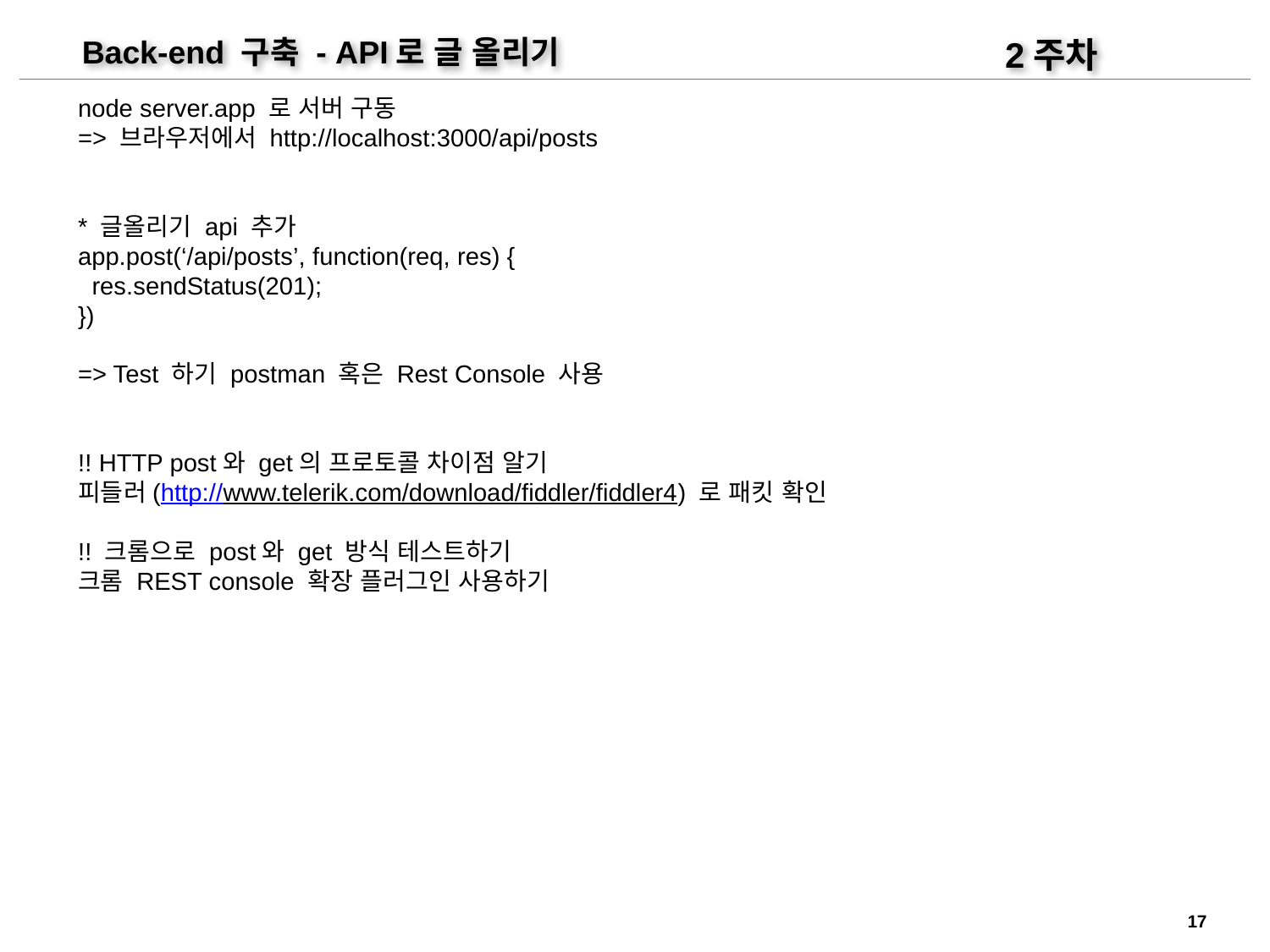

2주차
Back-end 구축 - API로 글 올리기
node server.app 로 서버 구동
=> 브라우저에서 http://localhost:3000/api/posts

* 글올리기 api 추가
app.post(‘/api/posts’, function(req, res) {
  res.sendStatus(201);
})

=> Test 하기 postman 혹은 Rest Console 사용

!! HTTP post와 get의 프로토콜 차이점 알기
피들러(http://www.telerik.com/download/fiddler/fiddler4) 로 패킷 확인

!! 크롬으로 post와 get 방식 테스트하기
크롬 REST console 확장 플러그인 사용하기